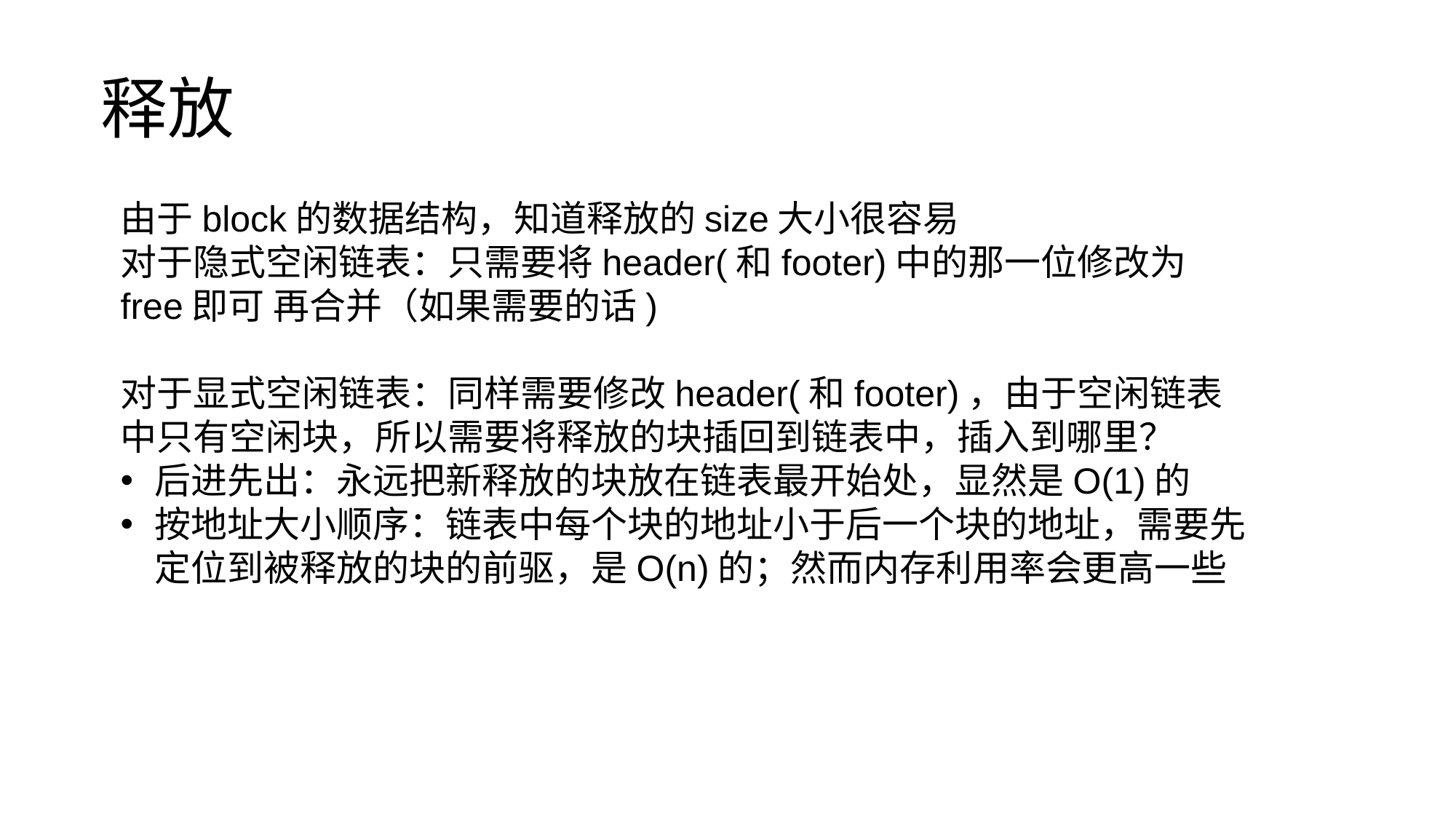

# 释放
由于block的数据结构，知道释放的size大小很容易
对于隐式空闲链表：只需要将header(和footer)中的那一位修改为free即可 再合并（如果需要的话)

对于显式空闲链表：同样需要修改header(和footer)，由于空闲链表中只有空闲块，所以需要将释放的块插回到链表中，插入到哪里？
后进先出：永远把新释放的块放在链表最开始处，显然是O(1)的
按地址大小顺序：链表中每个块的地址小于后一个块的地址，需要先定位到被释放的块的前驱，是O(n)的；然而内存利用率会更高一些